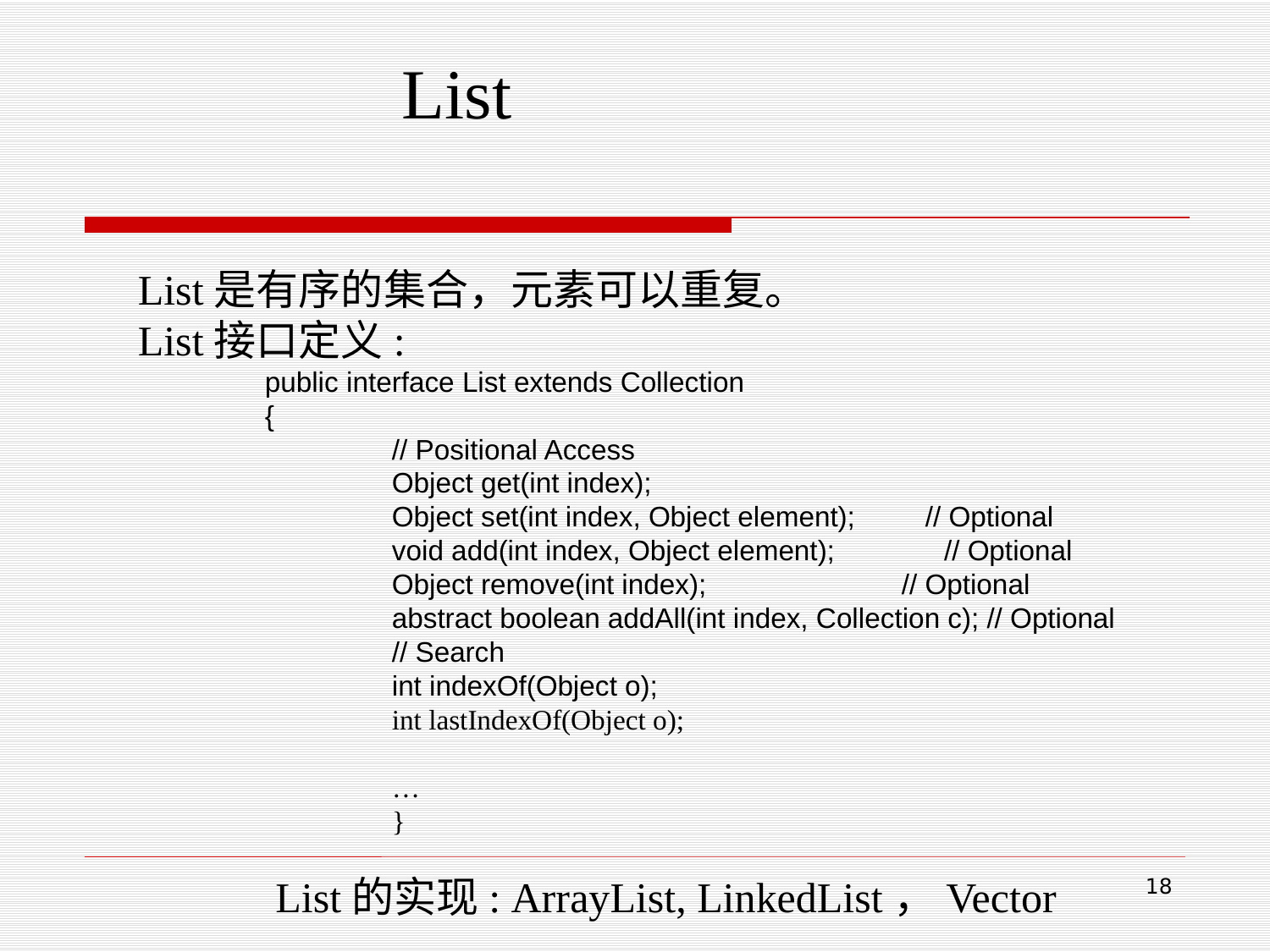

List
List是有序的集合，元素可以重复。
List接口定义:
	public interface List extends Collection
	{
	// Positional Access
	Object get(int index);
	Object set(int index, Object element);         // Optional
	void add(int index, Object element);              // Optional
	Object remove(int index);                         // Optional
	abstract boolean addAll(int index, Collection c); // Optional
	// Search
	int indexOf(Object o);
	int lastIndexOf(Object o);

	…
	}

 List的实现: ArrayList, LinkedList，Vector
18